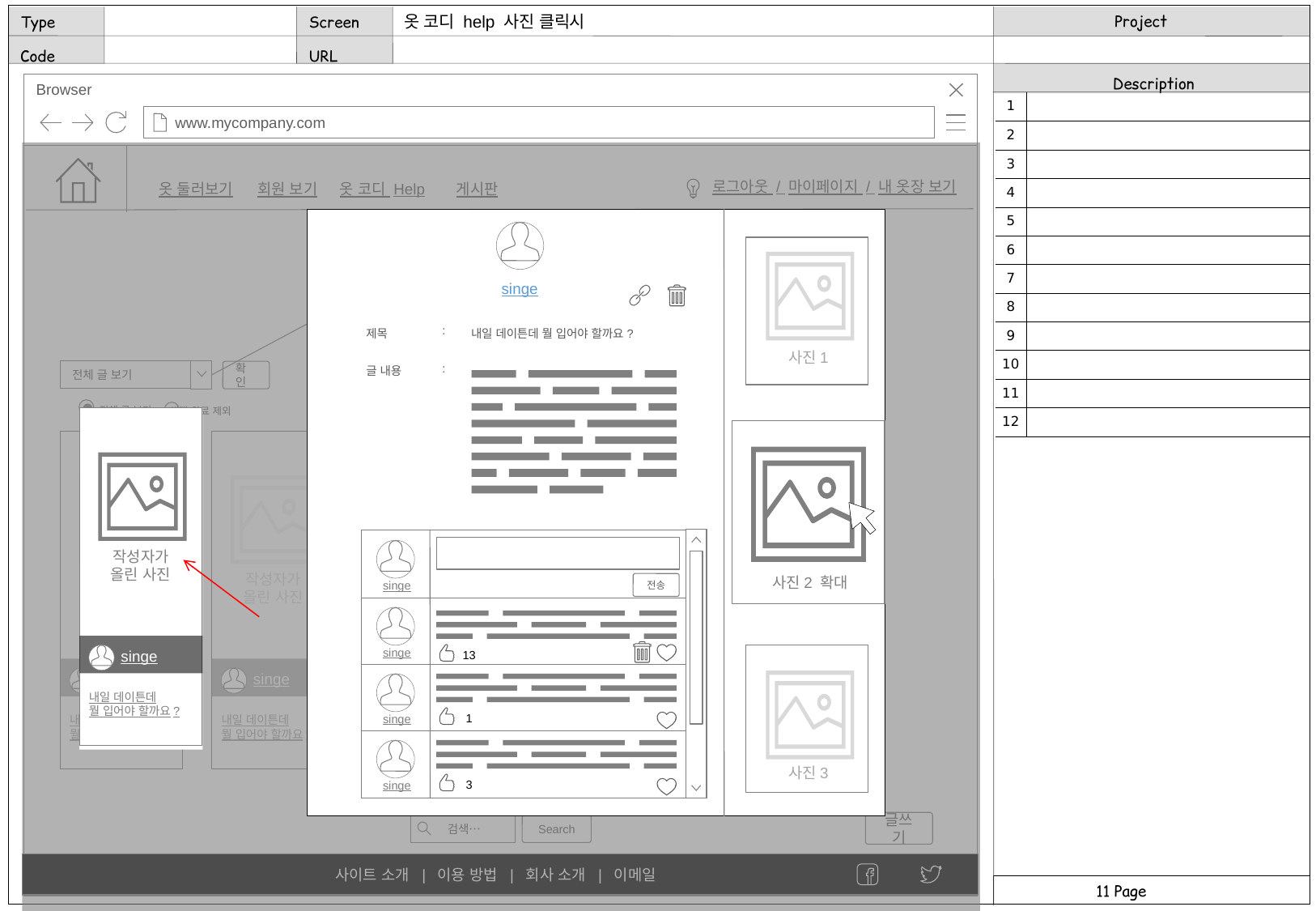

옷 코디 help 사진 클릭시

전체 글 보기

조회수가 높은 순서
최신 글 순서
오래 된 글 순서
추천수가 높은 순서
전체 글 보기

singe

| 제목 | : | 내일 데이튼데 뭘 입어야 할까요? |
| --- | --- | --- |
| 글 내용 | : |  |
사진1
전체 글 보기

확인

전체 글 보기

채택 완료 제외

작성자가
올린 사진

singe

내일 데이튼데
뭘 입어야 할까요?

채 택 완 료

채 택 완 료

작성자가
올린 사진

singe

내일 데이튼데
뭘 입어야 할까요?

작성자가
올린 사진

singe

내일 데이튼데
뭘 입어야 할까요?

작성자가
올린 사진

singe

내일 데이튼데
뭘 입어야 할까요?

작성자가
올린 사진

singe

내일 데이튼데
뭘 입어야 할까요?

작성자가
올린 사진
작성자가
올린 사진
사진2 확대
작성자가
올린 사진
전송
singe

singe

13

singe
singe

1
singe

내일 데이튼데
뭘 입어야 할까요?
내일 데이튼데
뭘 입어야 할까요?

singe

사진3
내일 데이튼데
뭘 입어야 할까요?

3
singe

<   1   2   3   4   …   9   10   >

글쓰기
Search
검색…